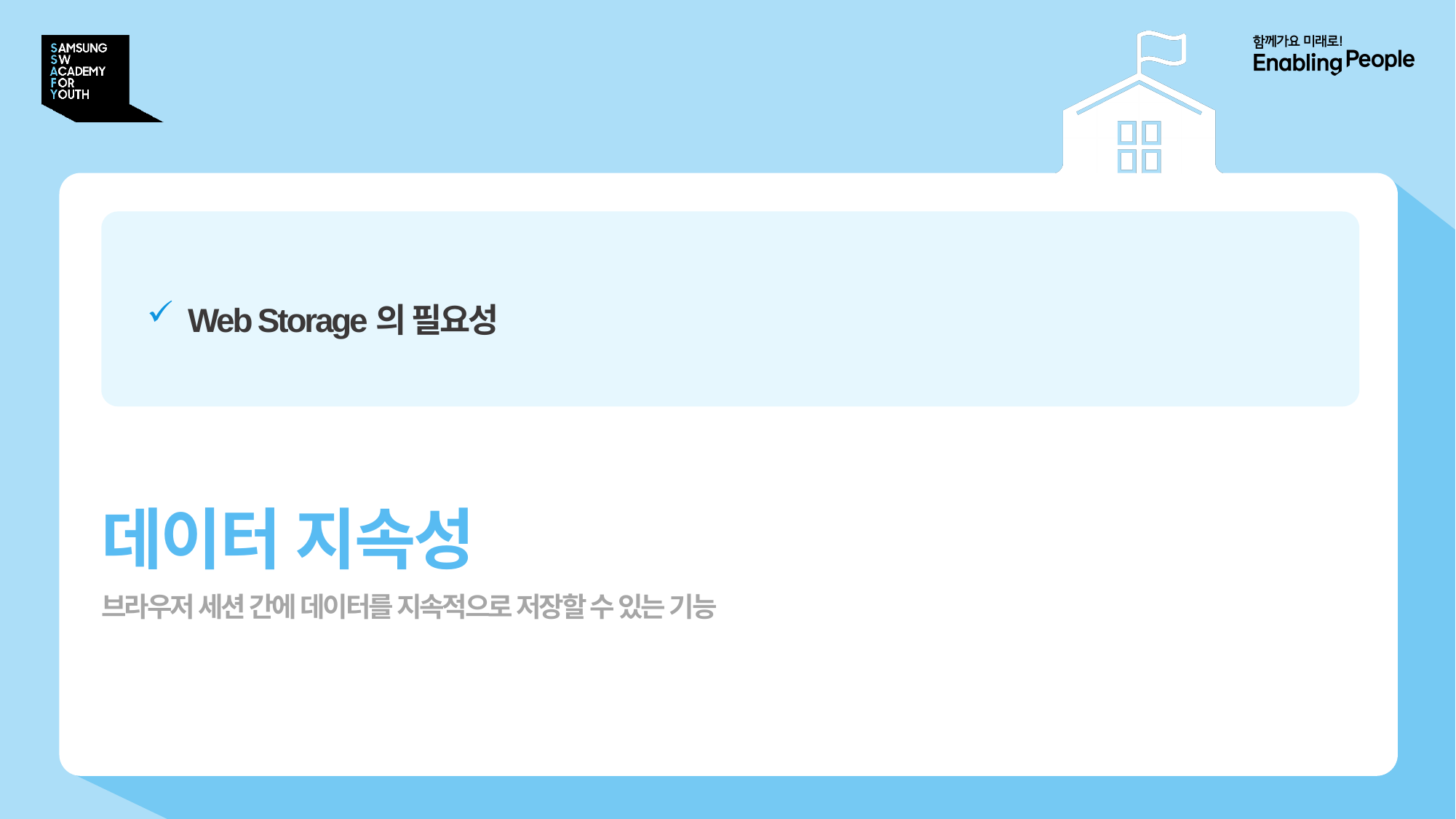

# 시작하며

Web Storage의 필요성
데이터 지속성
브라우저 세션 간에 데이터를 지속적으로 저장할 수 있는 기능